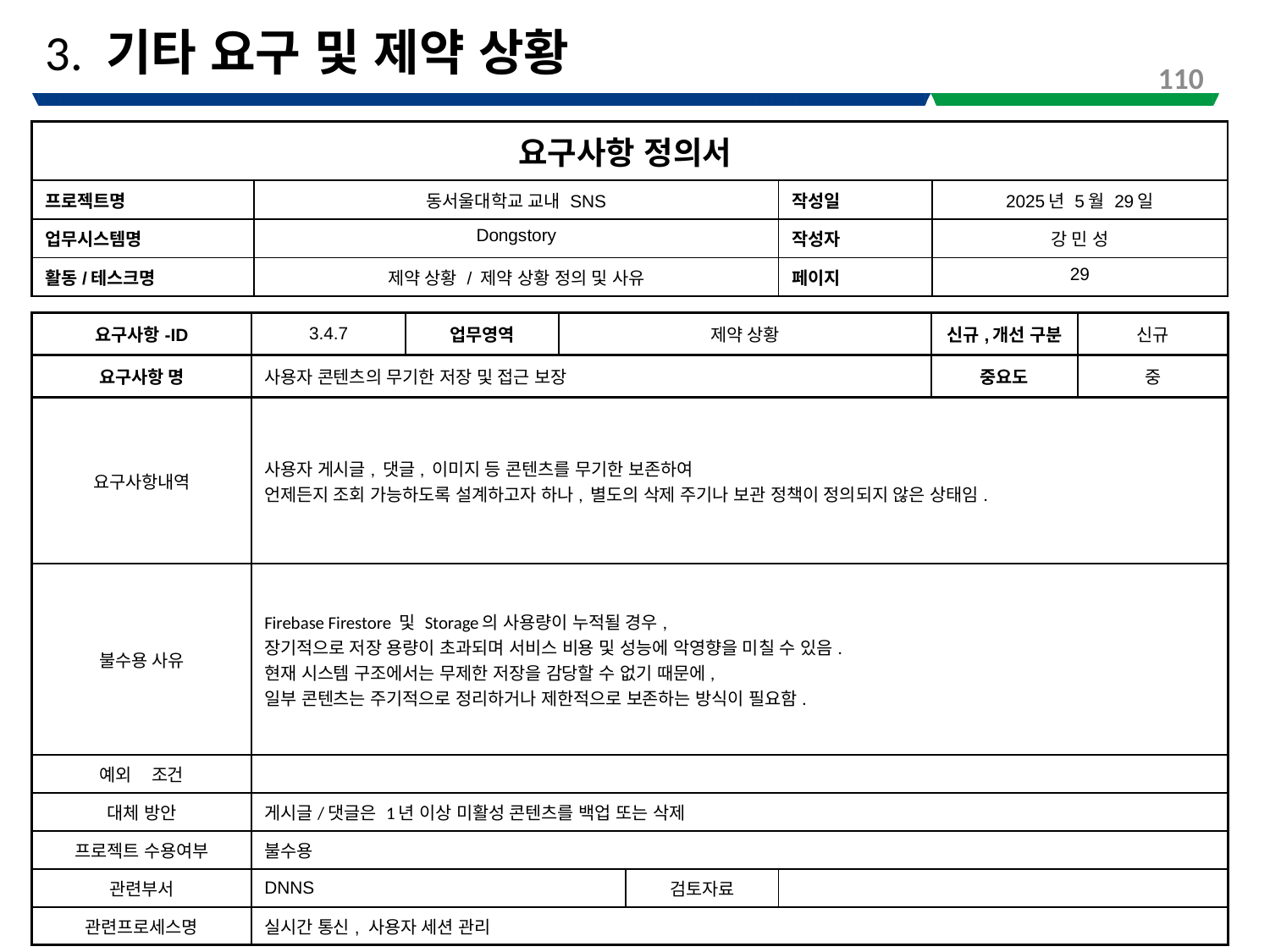

# 3. 기타 요구 및 제약 상황
110
| 요구사항 정의서 |  |  |  |
| --- | --- | --- | --- |
| 프로젝트명 | 동서울대학교 교내 SNS | 작성일 | 2025년 5월 29일 |
| 업무시스템명 | Dongstory | 작성자 | 강 민 성 |
| 활동/테스크명 | 제약 상황 / 제약 상황 정의 및 사유 | 페이지 | 29 |
| 요구사항-ID | 3.4.7 | 업무영역 | 제약 상황 |  |  | 신규,개선 구분 | 신규 |
| --- | --- | --- | --- | --- | --- | --- | --- |
| 요구사항 명 | 사용자 콘텐츠의 무기한 저장 및 접근 보장 |  |  |  |  | 중요도 | 중 |
| 요구사항내역 | 사용자 게시글, 댓글, 이미지 등 콘텐츠를 무기한 보존하여 언제든지 조회 가능하도록 설계하고자 하나, 별도의 삭제 주기나 보관 정책이 정의되지 않은 상태임. |  |  |  |  |  |  |
| 불수용 사유 | Firebase Firestore 및 Storage의 사용량이 누적될 경우, 장기적으로 저장 용량이 초과되며 서비스 비용 및 성능에 악영향을 미칠 수 있음. 현재 시스템 구조에서는 무제한 저장을 감당할 수 없기 때문에, 일부 콘텐츠는 주기적으로 정리하거나 제한적으로 보존하는 방식이 필요함. |  |  |  |  |  |  |
| 예외 조건 |  |  |  |  |  |  |  |
| 대체 방안 | 게시글/댓글은 1년 이상 미활성 콘텐츠를 백업 또는 삭제 |  |  |  |  |  |  |
| 프로젝트 수용여부 | 불수용 |  |  |  |  |  |  |
| 관련부서 | DNNS |  |  | 검토자료 |  |  |  |
| 관련프로세스명 | 실시간 통신, 사용자 세션 관리 |  |  |  |  |  |  |